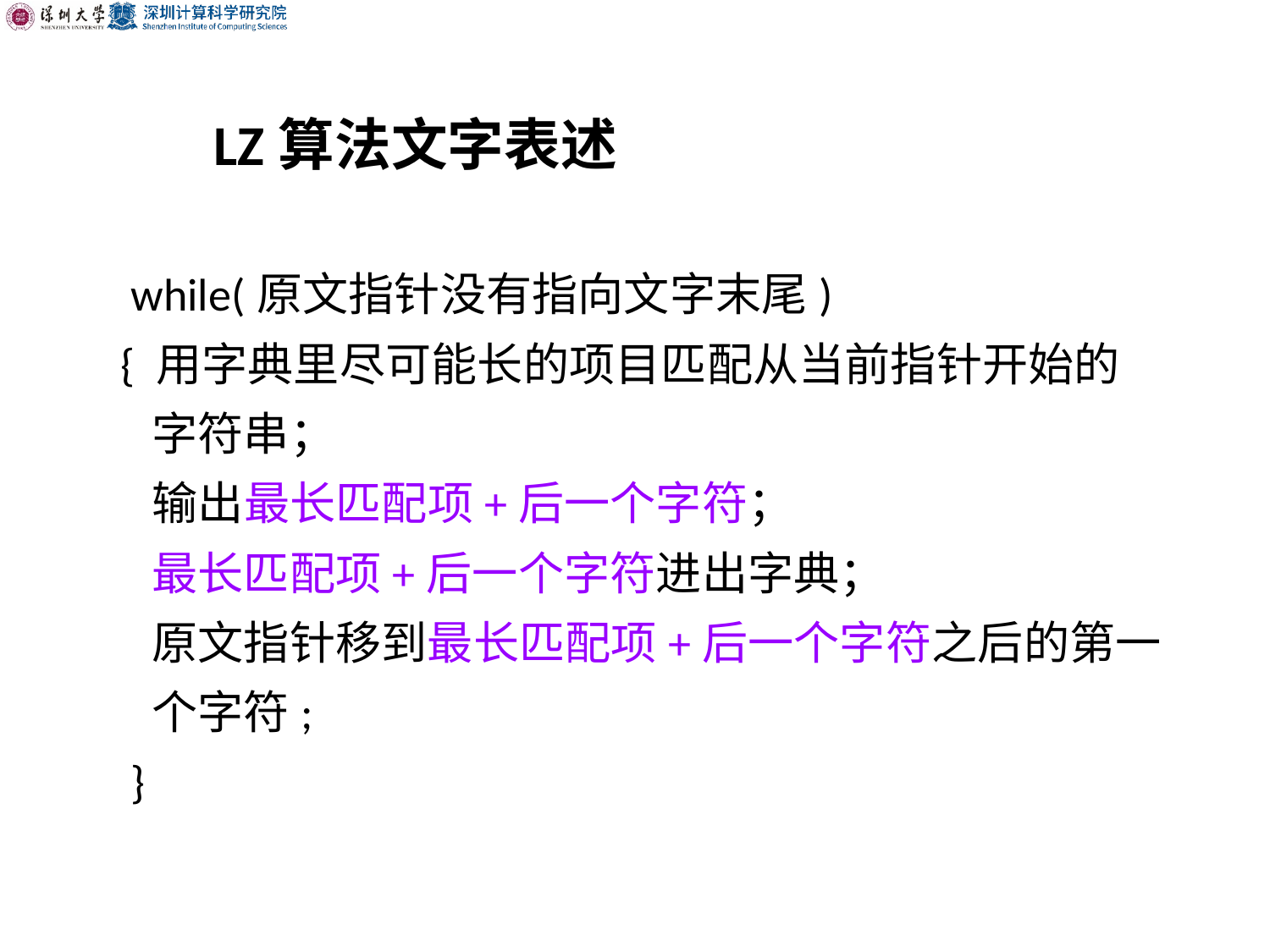

LZ算法文字表述
   while(原文指针没有指向文字末尾)
  { 用字典里尽可能长的项目匹配从当前指针开始的
    字符串；
    输出最长匹配项+后一个字符；
    最长匹配项+后一个字符进出字典；
    原文指针移到最长匹配项+后一个字符之后的第一
    个字符;
   }